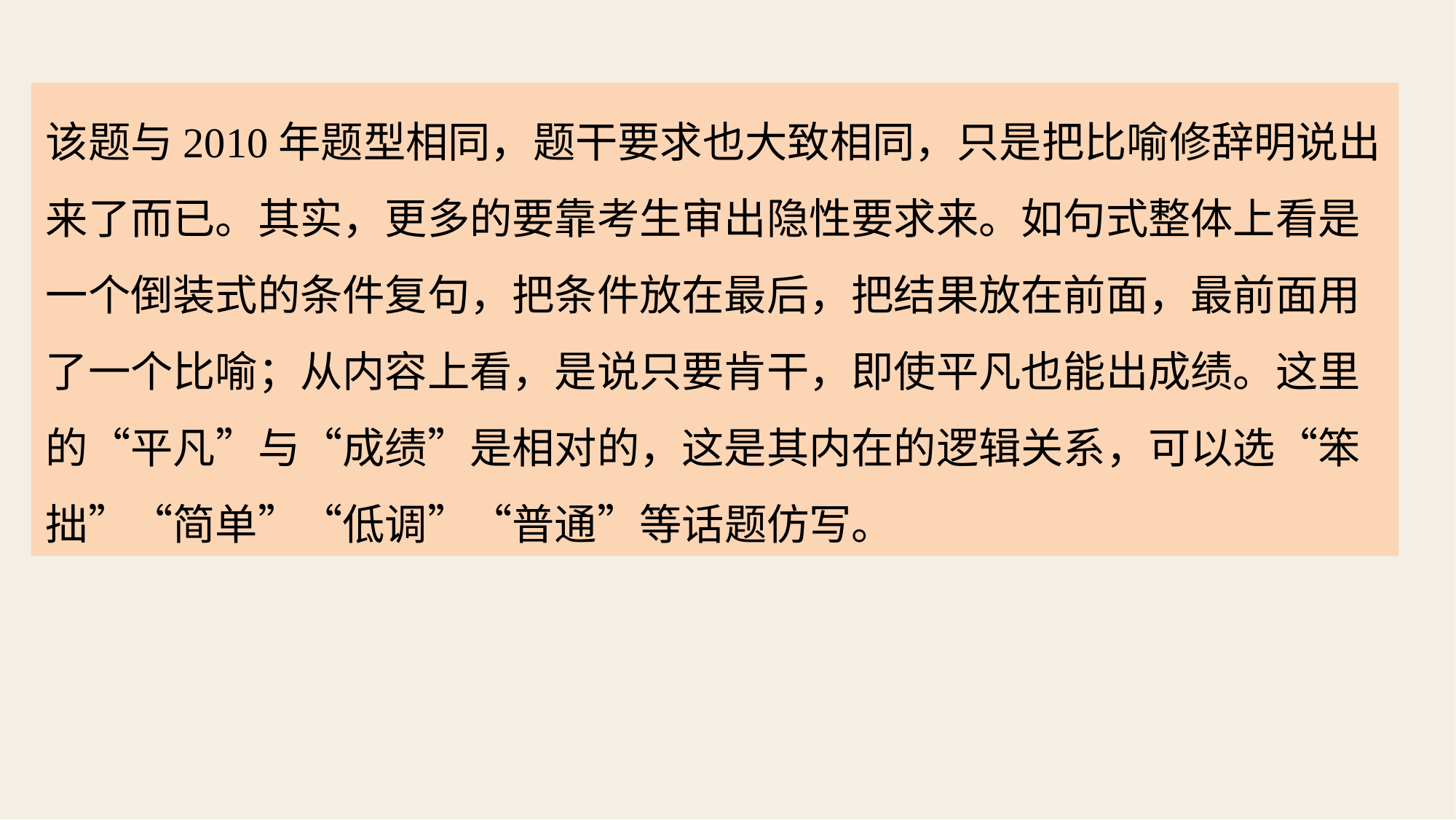

该题与2010年题型相同，题干要求也大致相同，只是把比喻修辞明说出来了而已。其实，更多的要靠考生审出隐性要求来。如句式整体上看是一个倒装式的条件复句，把条件放在最后，把结果放在前面，最前面用了一个比喻；从内容上看，是说只要肯干，即使平凡也能出成绩。这里的“平凡”与“成绩”是相对的，这是其内在的逻辑关系，可以选“笨拙”“简单”“低调”“普通”等话题仿写。